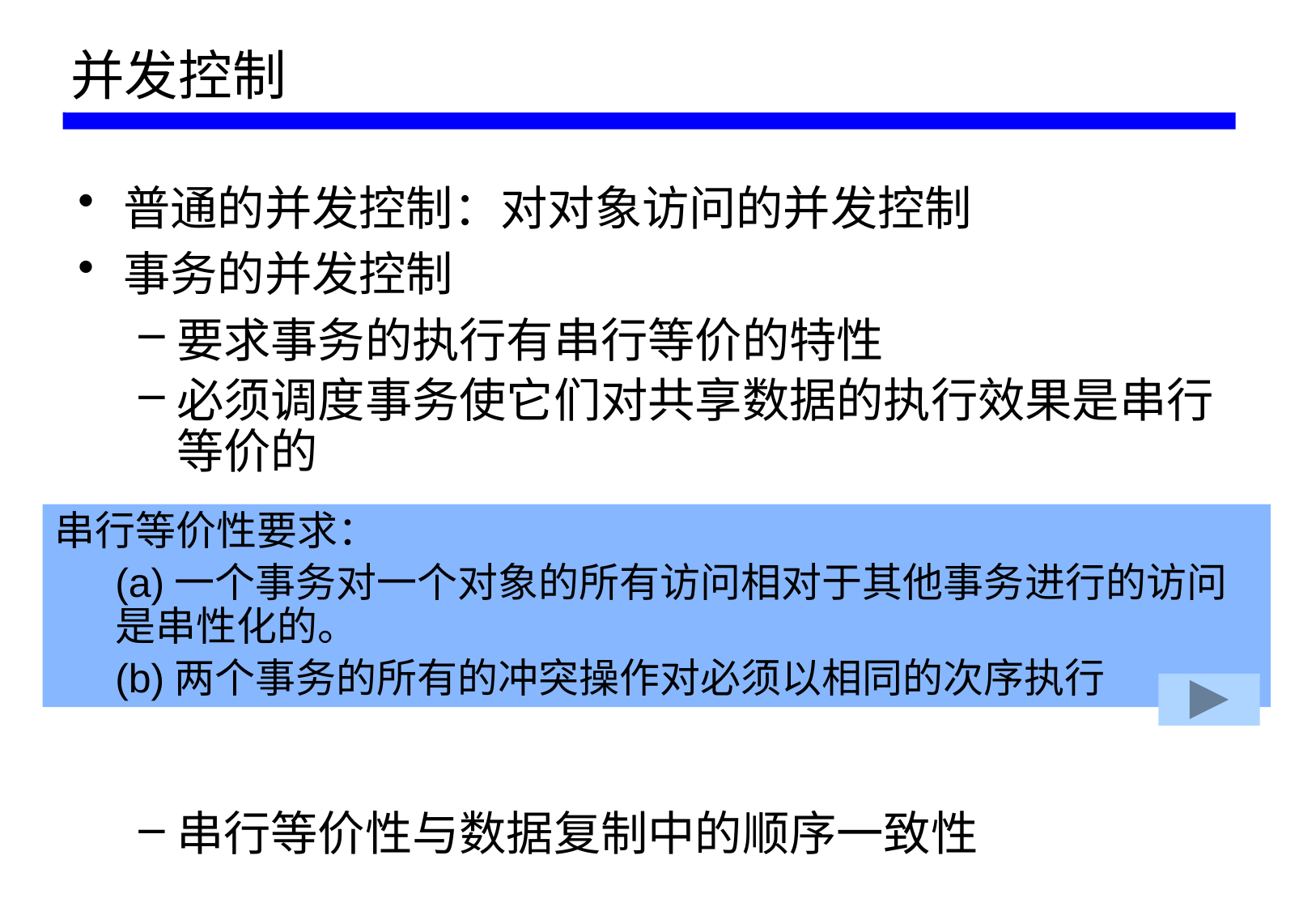

# 并发控制
普通的并发控制：对对象访问的并发控制
事务的并发控制
要求事务的执行有串行等价的特性
必须调度事务使它们对共享数据的执行效果是串行等价的

串行等价性与数据复制中的顺序一致性
串行等价性要求：
(a)一个事务对一个对象的所有访问相对于其他事务进行的访问是串性化的。
(b)两个事务的所有的冲突操作对必须以相同的次序执行